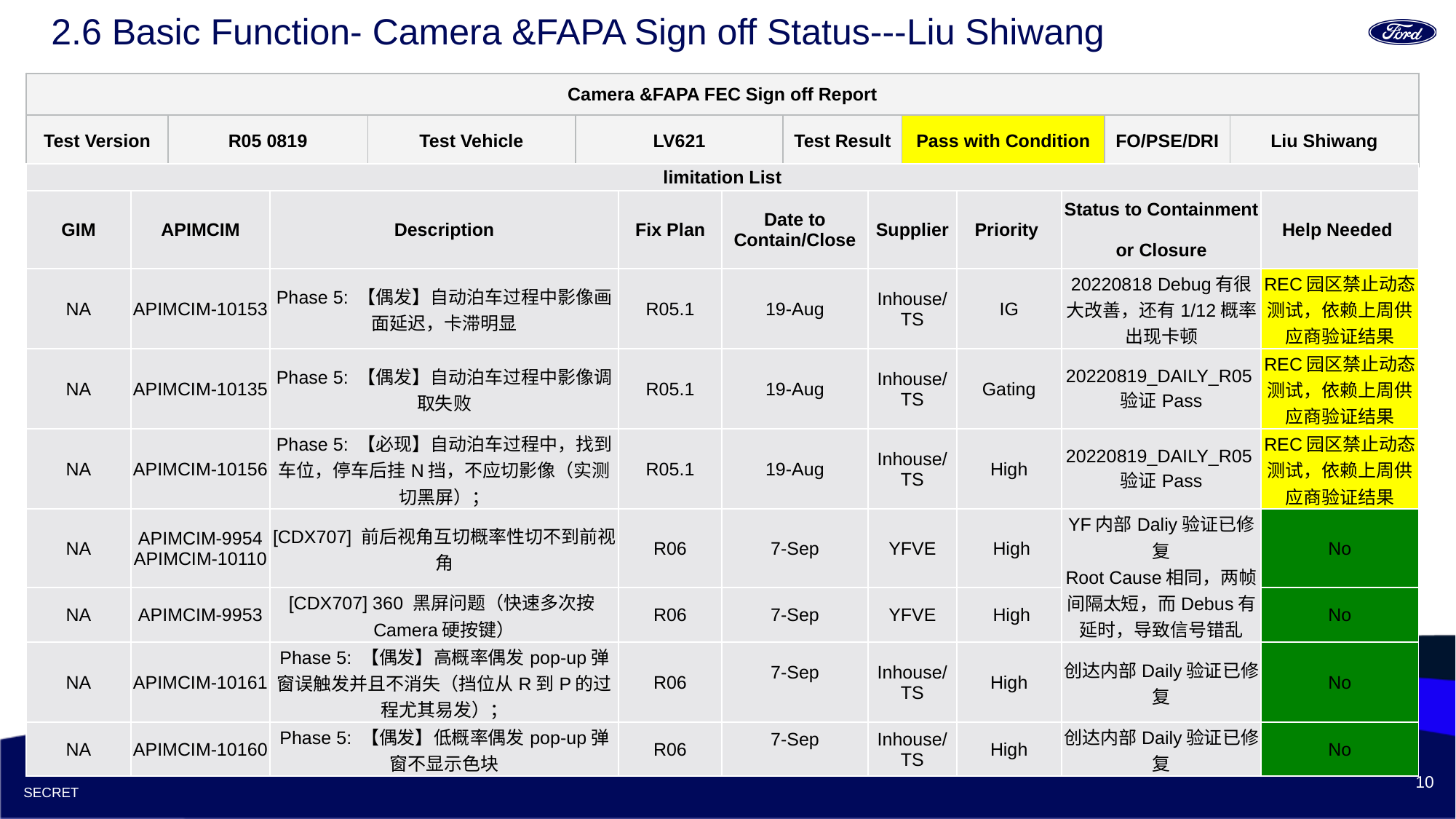

# 2.6 Basic Function- Camera &FAPA Sign off Status---Liu Shiwang
| Camera &FAPA FEC Sign off Report |  |  |  |  |  |  |  |
| --- | --- | --- | --- | --- | --- | --- | --- |
| Test Version | R05 0819 | Test Vehicle | LV621 | Test Result | Pass with Condition | FO/PSE/DRI | Liu Shiwang |
| limitation List |  |  |  |  |  |  |  |  |
| --- | --- | --- | --- | --- | --- | --- | --- | --- |
| GIM | APIMCIM | Description | Fix Plan | Date to Contain/Close | Supplier | Priority | Status to Containment or Closure | Help Needed |
| NA | APIMCIM-10153 | Phase 5: 【偶发】自动泊车过程中影像画面延迟，卡滞明显 | R05.1 | 19-Aug | Inhouse/TS | IG | 20220818 Debug有很大改善，还有1/12概率出现卡顿 | REC园区禁止动态测试，依赖上周供应商验证结果 |
| NA | APIMCIM-10135 | Phase 5: 【偶发】自动泊车过程中影像调取失败 | R05.1 | 19-Aug | Inhouse/TS | Gating | 20220819\_DAILY\_R05验证Pass | REC园区禁止动态测试，依赖上周供应商验证结果 |
| NA | APIMCIM-10156 | Phase 5: 【必现】自动泊车过程中，找到车位，停车后挂N挡，不应切影像（实测切黑屏）； | R05.1 | 19-Aug | Inhouse/TS | High | 20220819\_DAILY\_R05验证Pass | REC园区禁止动态测试，依赖上周供应商验证结果 |
| NA | APIMCIM-9954 APIMCIM-10110 | [CDX707] 前后视角互切概率性切不到前视角 | R06 | 7-Sep | YFVE | High | YF内部Daliy验证已修复 Root Cause相同，两帧间隔太短，而Debus有延时，导致信号错乱 | No |
| NA | APIMCIM-9953 | [CDX707] 360 黑屏问题（快速多次按Camera硬按键） | R06 | 7-Sep | YFVE | High | YF内部Daliy验证已修复 | No |
| NA | APIMCIM-10161 | Phase 5: 【偶发】高概率偶发pop-up弹窗误触发并且不消失（挡位从R到P的过程尤其易发）； | R06 | 7-Sep | Inhouse/TS | High | 创达内部Daily验证已修复 | No |
| NA | APIMCIM-10160 | Phase 5: 【偶发】低概率偶发pop-up弹窗不显示色块 | R06 | 7-Sep | Inhouse/TS | High | 创达内部Daily验证已修复 | No |